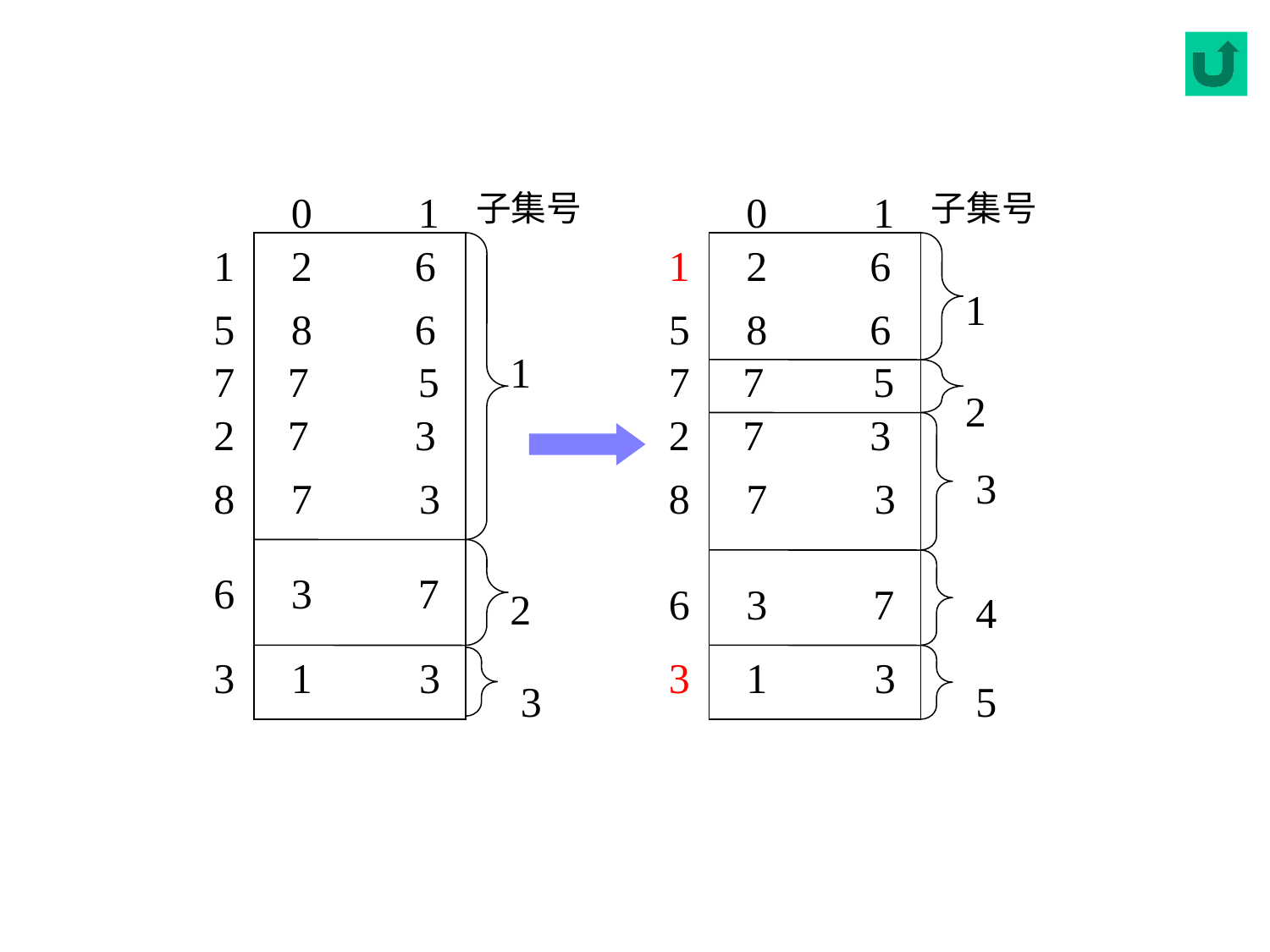

0
1
子集号
1

2
6

1
5
8
6
7
7
5
2
7
3
8
7
3

2
6
3
7
3

1
3

3
0
1
子集号
1

2
6

1
5
8
6
7
7
5

2
2
7
3

3
8
7
3

4
6
3
7
3

1
3

5